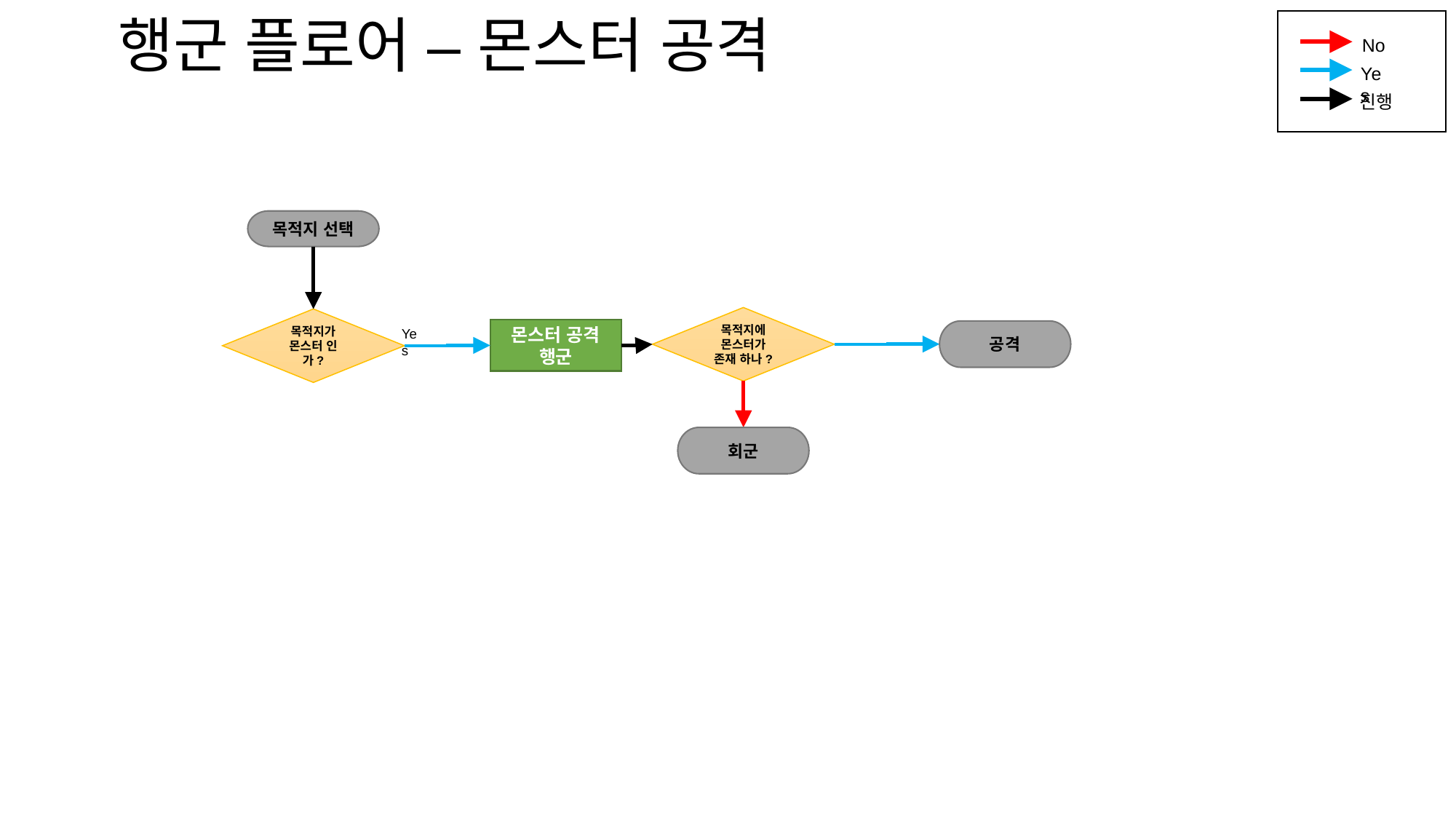

# 행군 플로어 – 몬스터 공격

No
Yes
진행
목적지 선택
목적지에 몬스터가 존재 하나?
목적지가 몬스터 인가?
Yes
몬스터 공격
행군
공격
회군